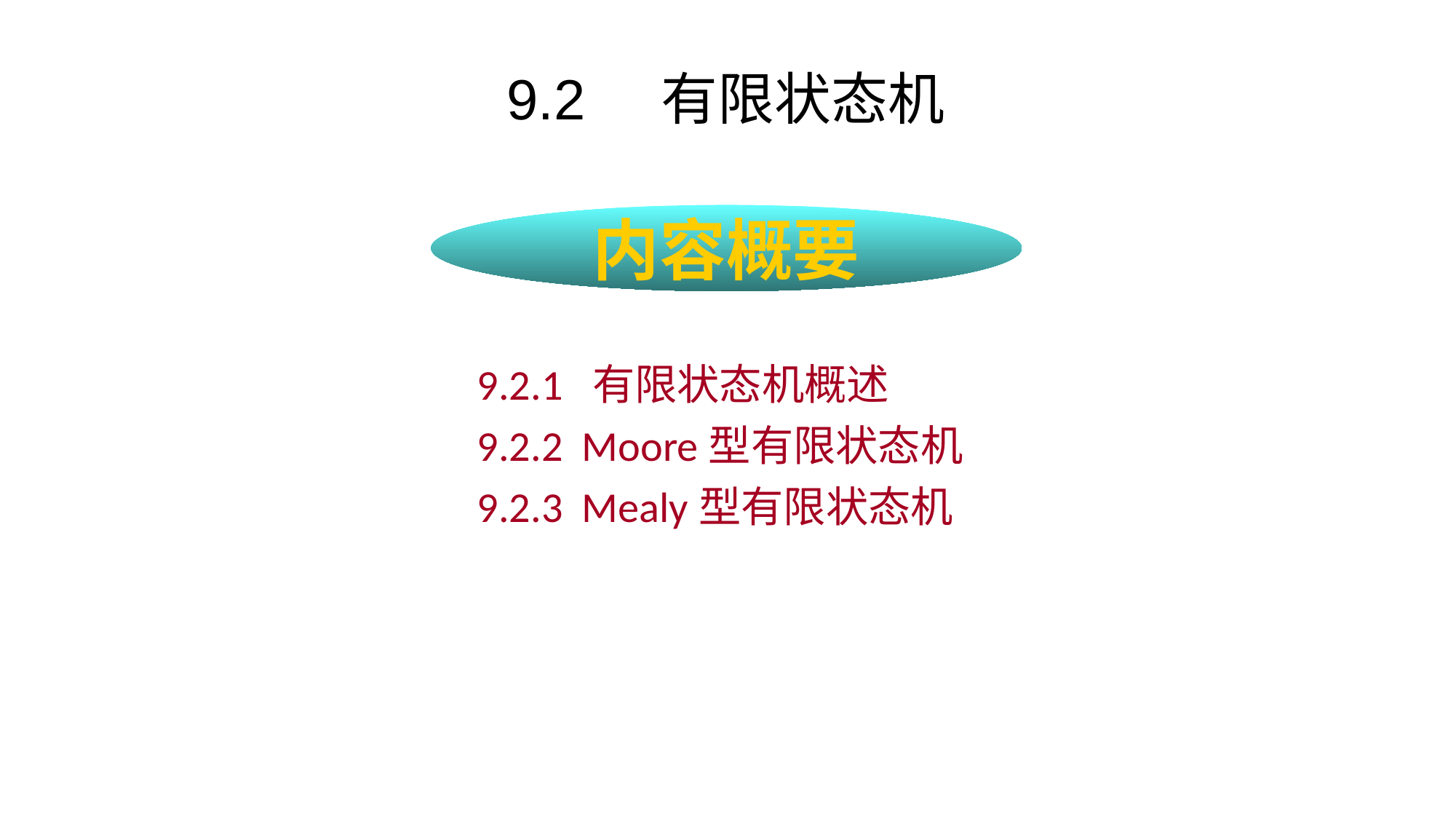

# 9.2    有限状态机
内容概要
9.2.1  有限状态机概述
9.2.2  Moore型有限状态机
9.2.3  Mealy型有限状态机